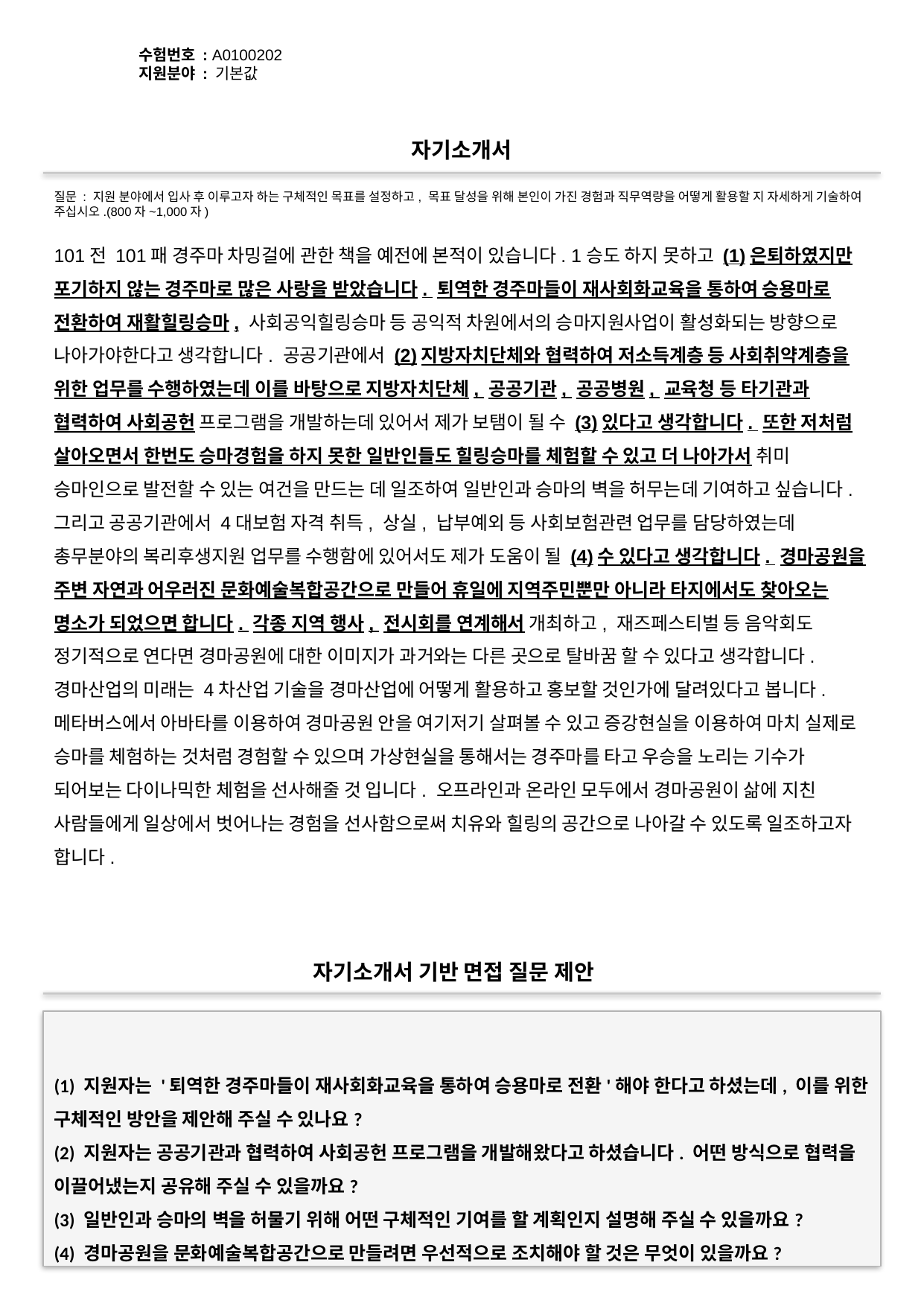

수험번호 : A0100202
지원분야 : 기본값
#

자기소개서

질문 : 지원 분야에서 입사 후 이루고자 하는 구체적인 목표를 설정하고, 목표 달성을 위해 본인이 가진 경험과 직무역량을 어떻게 활용할 지 자세하게 기술하여 주십시오.(800자~1,000자)

101전 101패 경주마 차밍걸에 관한 책을 예전에 본적이 있습니다. 1승도 하지 못하고 (1)은퇴하였지만 포기하지 않는 경주마로 많은 사랑을 받았습니다. 퇴역한 경주마들이 재사회화교육을 통하여 승용마로 전환하여 재활힐링승마, 사회공익힐링승마 등 공익적 차원에서의 승마지원사업이 활성화되는 방향으로 나아가야한다고 생각합니다. 공공기관에서 (2)지방자치단체와 협력하여 저소득계층 등 사회취약계층을 위한 업무를 수행하였는데 이를 바탕으로 지방자치단체, 공공기관, 공공병원, 교육청 등 타기관과 협력하여 사회공헌 프로그램을 개발하는데 있어서 제가 보탬이 될 수 (3)있다고 생각합니다. 또한 저처럼 살아오면서 한번도 승마경험을 하지 못한 일반인들도 힐링승마를 체험할 수 있고 더 나아가서 취미 승마인으로 발전할 수 있는 여건을 만드는 데 일조하여 일반인과 승마의 벽을 허무는데 기여하고 싶습니다. 그리고 공공기관에서 4대보험 자격 취득, 상실, 납부예외 등 사회보험관련 업무를 담당하였는데 총무분야의 복리후생지원 업무를 수행함에 있어서도 제가 도움이 될 (4)수 있다고 생각합니다. 경마공원을 주변 자연과 어우러진 문화예술복합공간으로 만들어 휴일에 지역주민뿐만 아니라 타지에서도 찾아오는 명소가 되었으면 합니다. 각종 지역 행사, 전시회를 연계해서 개최하고, 재즈페스티벌 등 음악회도 정기적으로 연다면 경마공원에 대한 이미지가 과거와는 다른 곳으로 탈바꿈 할 수 있다고 생각합니다. 경마산업의 미래는 4차산업 기술을 경마산업에 어떻게 활용하고 홍보할 것인가에 달려있다고 봅니다. 메타버스에서 아바타를 이용하여 경마공원 안을 여기저기 살펴볼 수 있고 증강현실을 이용하여 마치 실제로 승마를 체험하는 것처럼 경험할 수 있으며 가상현실을 통해서는 경주마를 타고 우승을 노리는 기수가 되어보는 다이나믹한 체험을 선사해줄 것 입니다. 오프라인과 온라인 모두에서 경마공원이 삶에 지친 사람들에게 일상에서 벗어나는 경험을 선사함으로써 치유와 힐링의 공간으로 나아갈 수 있도록 일조하고자 합니다.

자기소개서 기반 면접 질문 제안

(1) 지원자는 '퇴역한 경주마들이 재사회화교육을 통하여 승용마로 전환'해야 한다고 하셨는데, 이를 위한 구체적인 방안을 제안해 주실 수 있나요?
(2) 지원자는 공공기관과 협력하여 사회공헌 프로그램을 개발해왔다고 하셨습니다. 어떤 방식으로 협력을 이끌어냈는지 공유해 주실 수 있을까요?
(3) 일반인과 승마의 벽을 허물기 위해 어떤 구체적인 기여를 할 계획인지 설명해 주실 수 있을까요?
(4) 경마공원을 문화예술복합공간으로 만들려면 우선적으로 조치해야 할 것은 무엇이 있을까요?